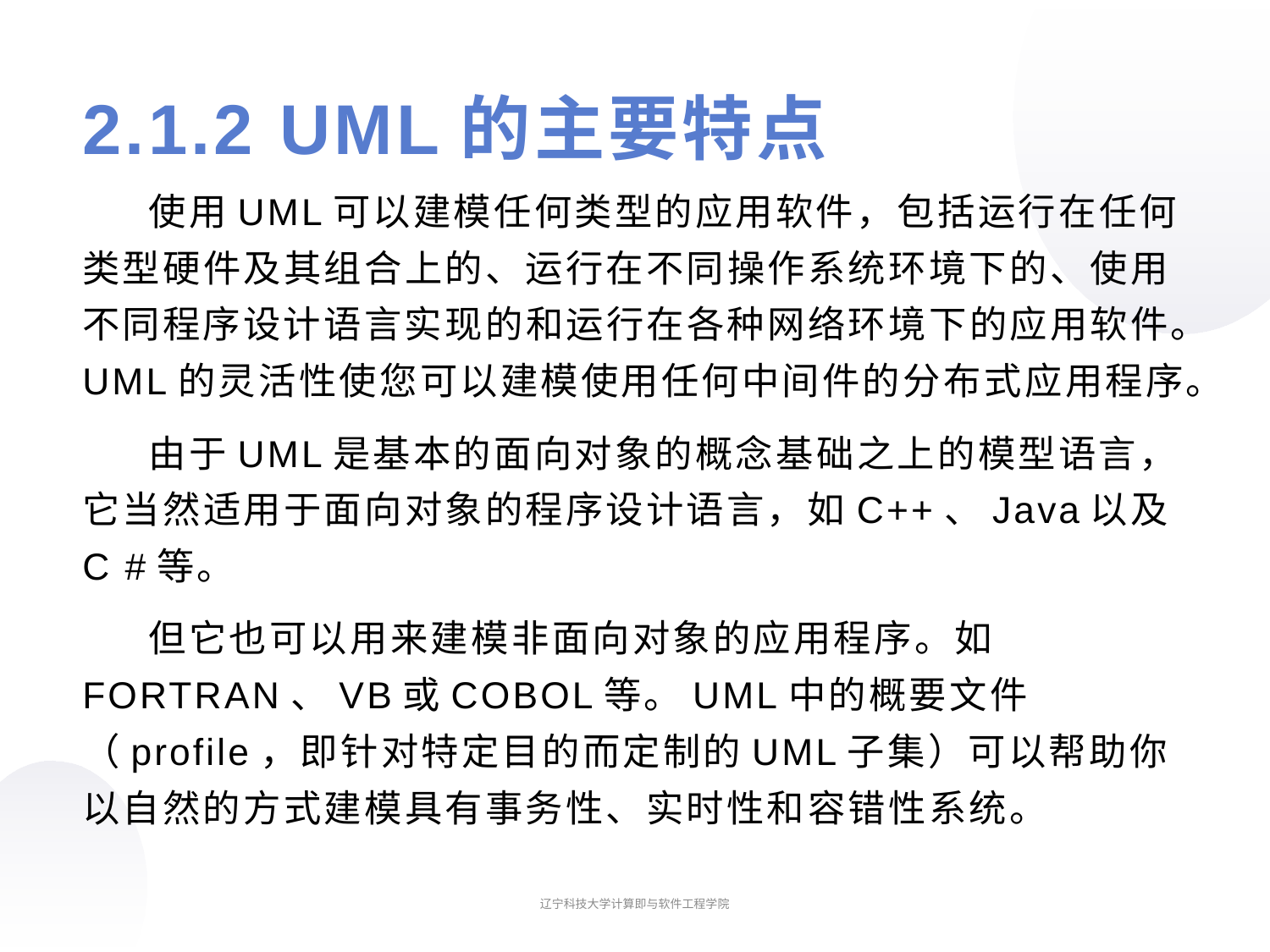

# 2.1.2 UML的主要特点
使用UML可以建模任何类型的应用软件，包括运行在任何类型硬件及其组合上的、运行在不同操作系统环境下的、使用不同程序设计语言实现的和运行在各种网络环境下的应用软件。UML的灵活性使您可以建模使用任何中间件的分布式应用程序。
由于UML是基本的面向对象的概念基础之上的模型语言，它当然适用于面向对象的程序设计语言，如C++、Java以及C #等。
但它也可以用来建模非面向对象的应用程序。如FORTRAN、VB或COBOL等。UML中的概要文件（profile，即针对特定目的而定制的UML子集）可以帮助你以自然的方式建模具有事务性、实时性和容错性系统。

辽宁科技大学计算即与软件工程学院
14